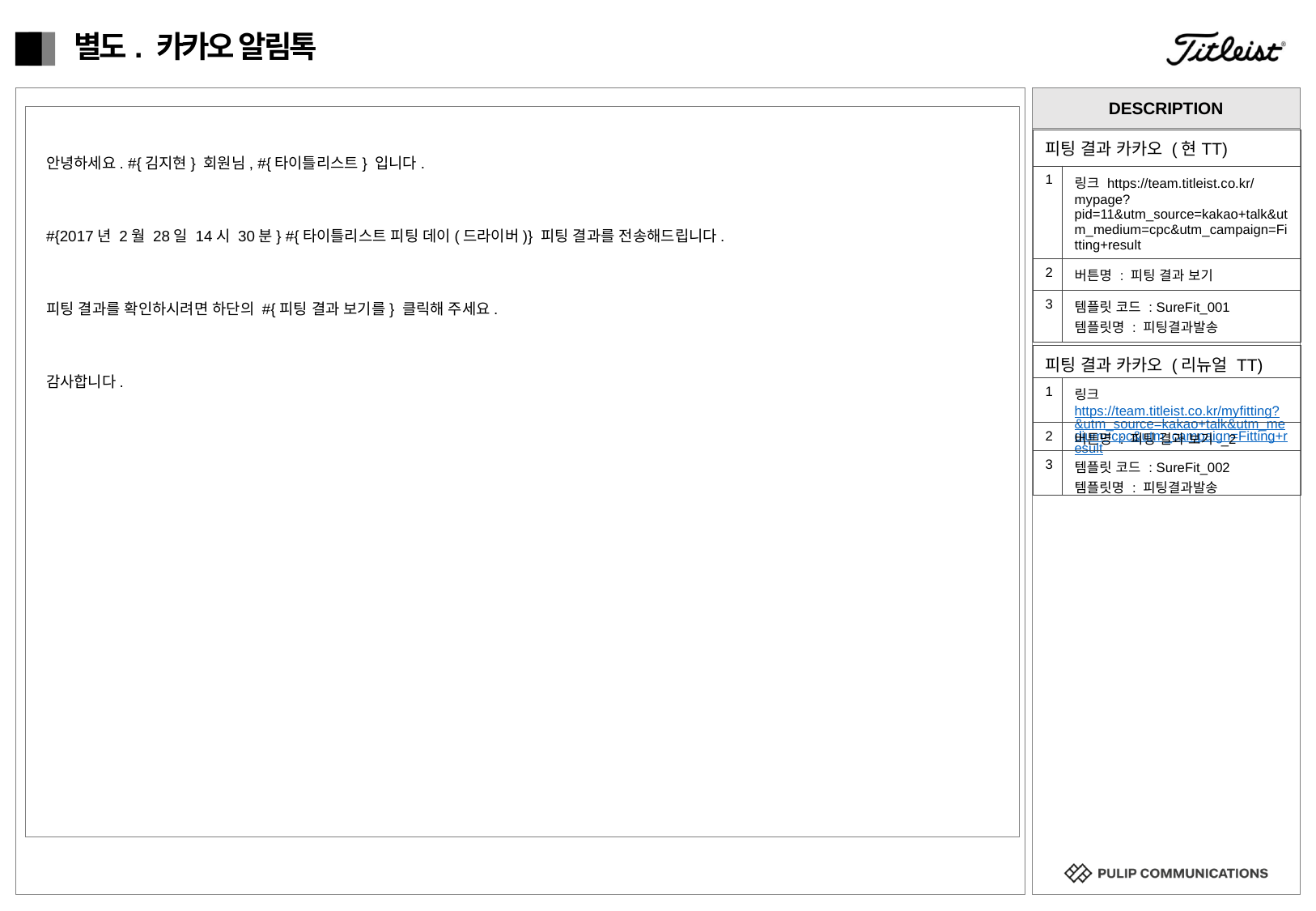

# 별도. 카카오 알림톡

안녕하세요. #{김지현} 회원님, #{타이틀리스트} 입니다.

#{2017년 2월 28일 14시 30분} #{타이틀리스트 피팅 데이(드라이버)} 피팅 결과를 전송해드립니다.

피팅 결과를 확인하시려면 하단의 #{피팅 결과 보기를} 클릭해 주세요.

감사합니다.

| 피팅 결과 카카오 (현TT) |  |
| --- | --- |
| 1 | 링크 https://team.titleist.co.kr/mypage?pid=11&utm\_source=kakao+talk&utm\_medium=cpc&utm\_campaign=Fitting+result |
| 2 | 버튼명 : 피팅 결과 보기 |
| 3 | 템플릿 코드 : SureFit\_001 템플릿명 : 피팅결과발송 |
| 피팅 결과 카카오 (리뉴얼 TT) |  |
| --- | --- |
| 1 | 링크 https://team.titleist.co.kr/myfitting?&utm\_source=kakao+talk&utm\_medium=cpc&utm\_campaign=Fitting+result |
| 2 | 버튼명 : 피팅 결과 보기 \_2 |
| 3 | 템플릿 코드 : SureFit\_002 템플릿명 : 피팅결과발송 |